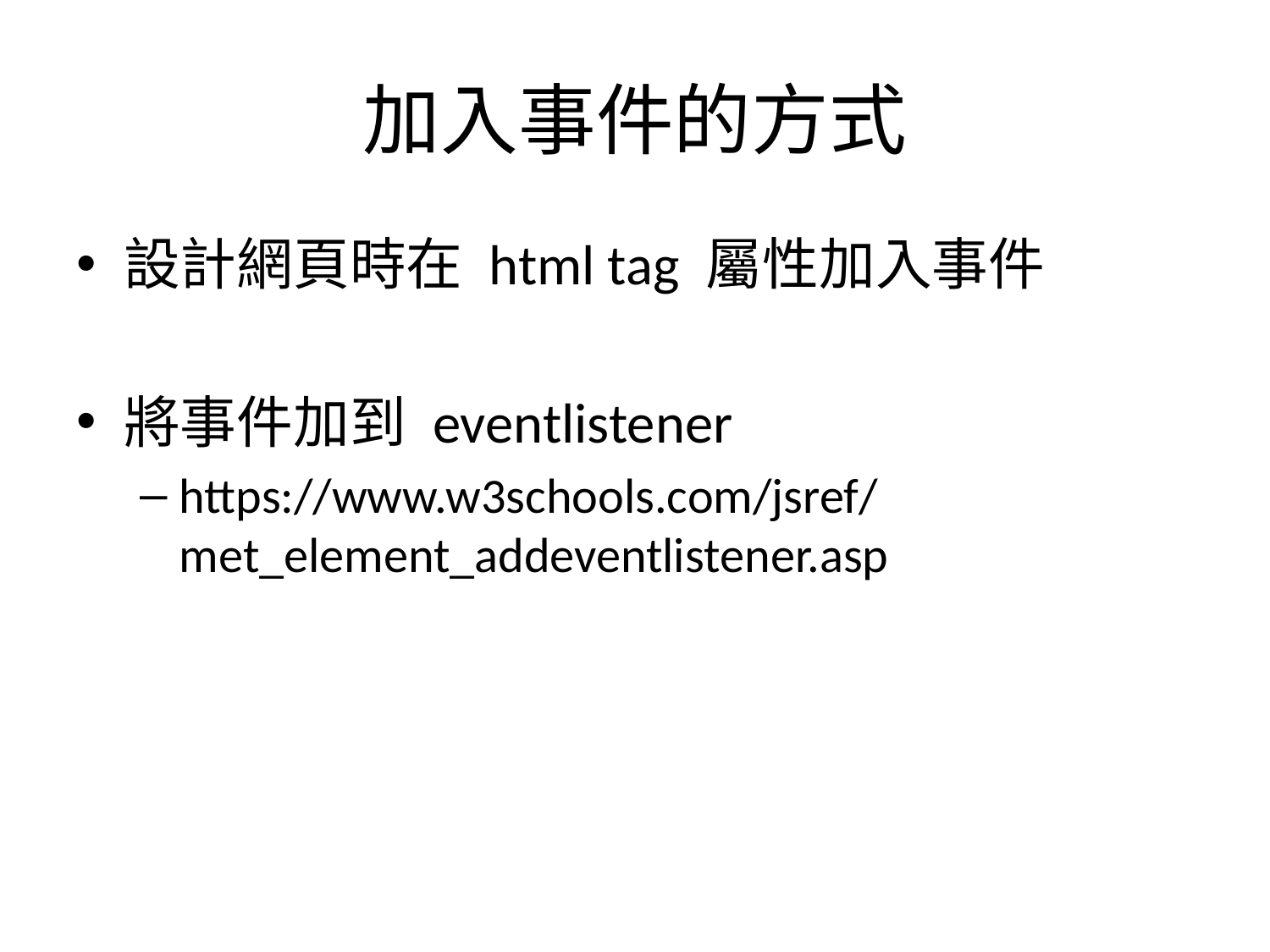

# 加入事件的方式
設計網頁時在 html tag 屬性加入事件

將事件加到 eventlistener
https://www.w3schools.com/jsref/met_element_addeventlistener.asp